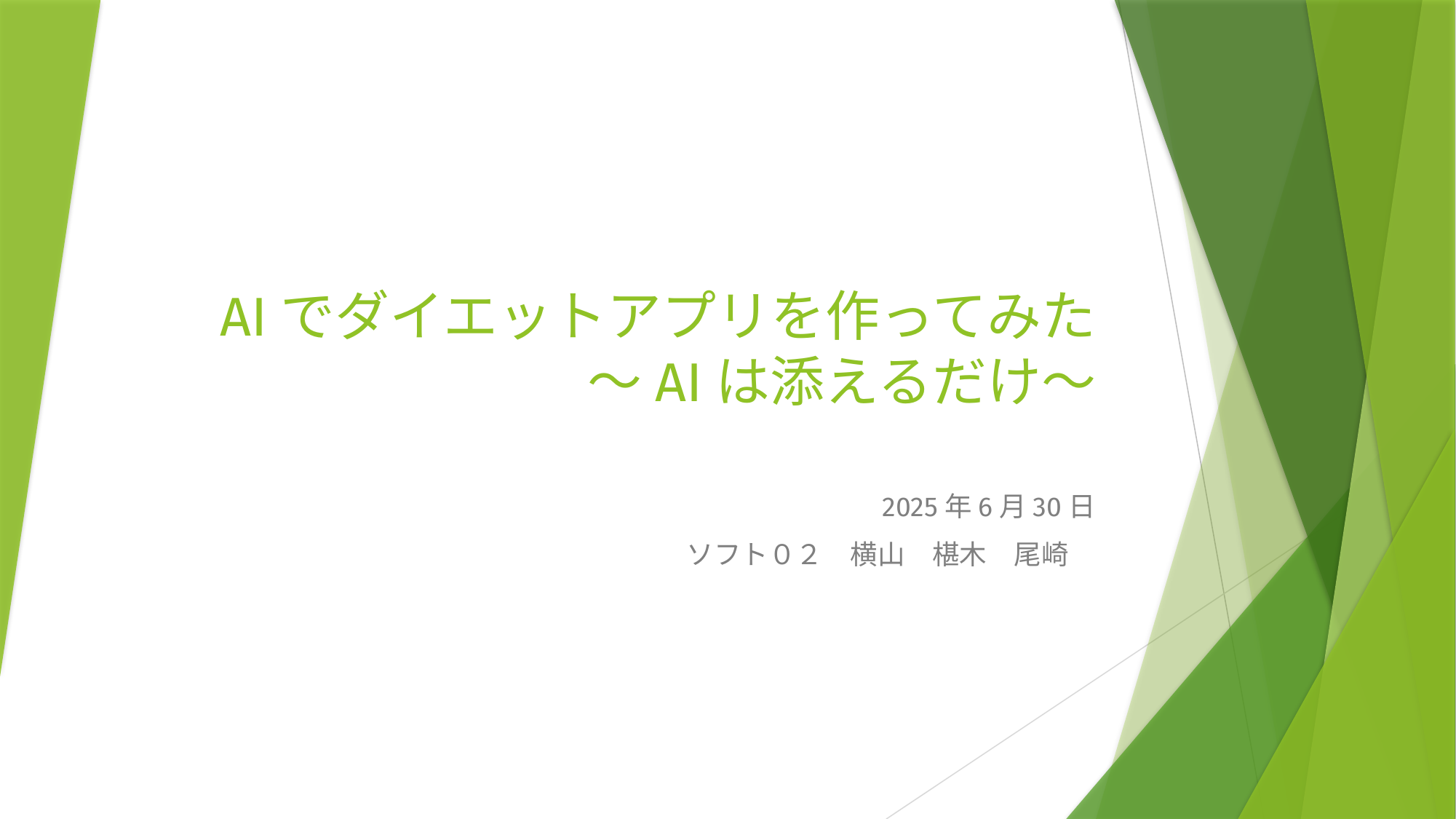

# AIでダイエットアプリを作ってみた ～AIは添えるだけ～
2025年6月30日
ソフト０２　横山　椹木　尾崎